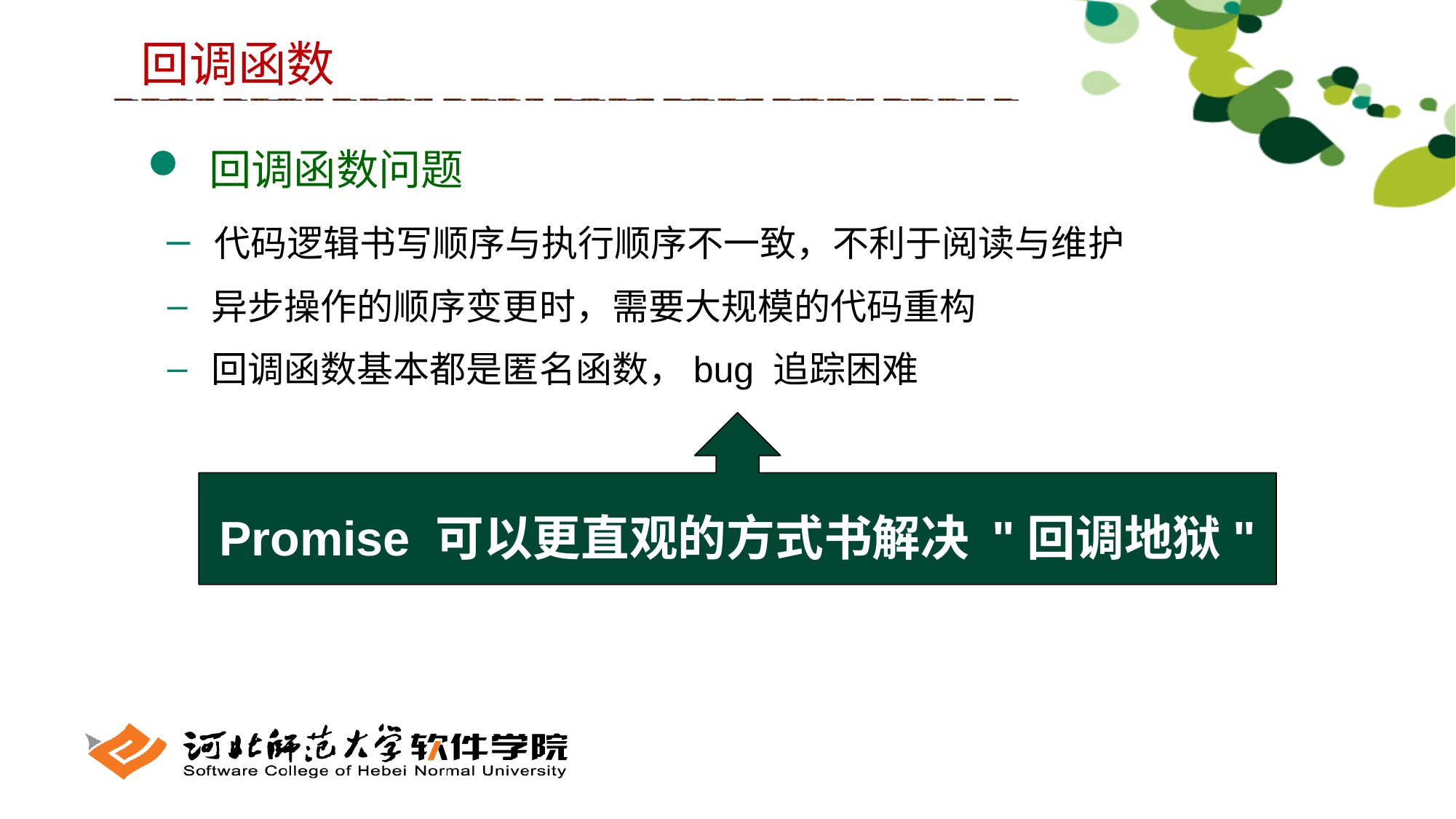

回调函数

 回调函数问题
 代码逻辑书写顺序与执行顺序不一致，不利于阅读与维护
 异步操作的顺序变更时，需要大规模的代码重构
 回调函数基本都是匿名函数，bug 追踪困难

Promise 可以更直观的方式书解决 "回调地狱"